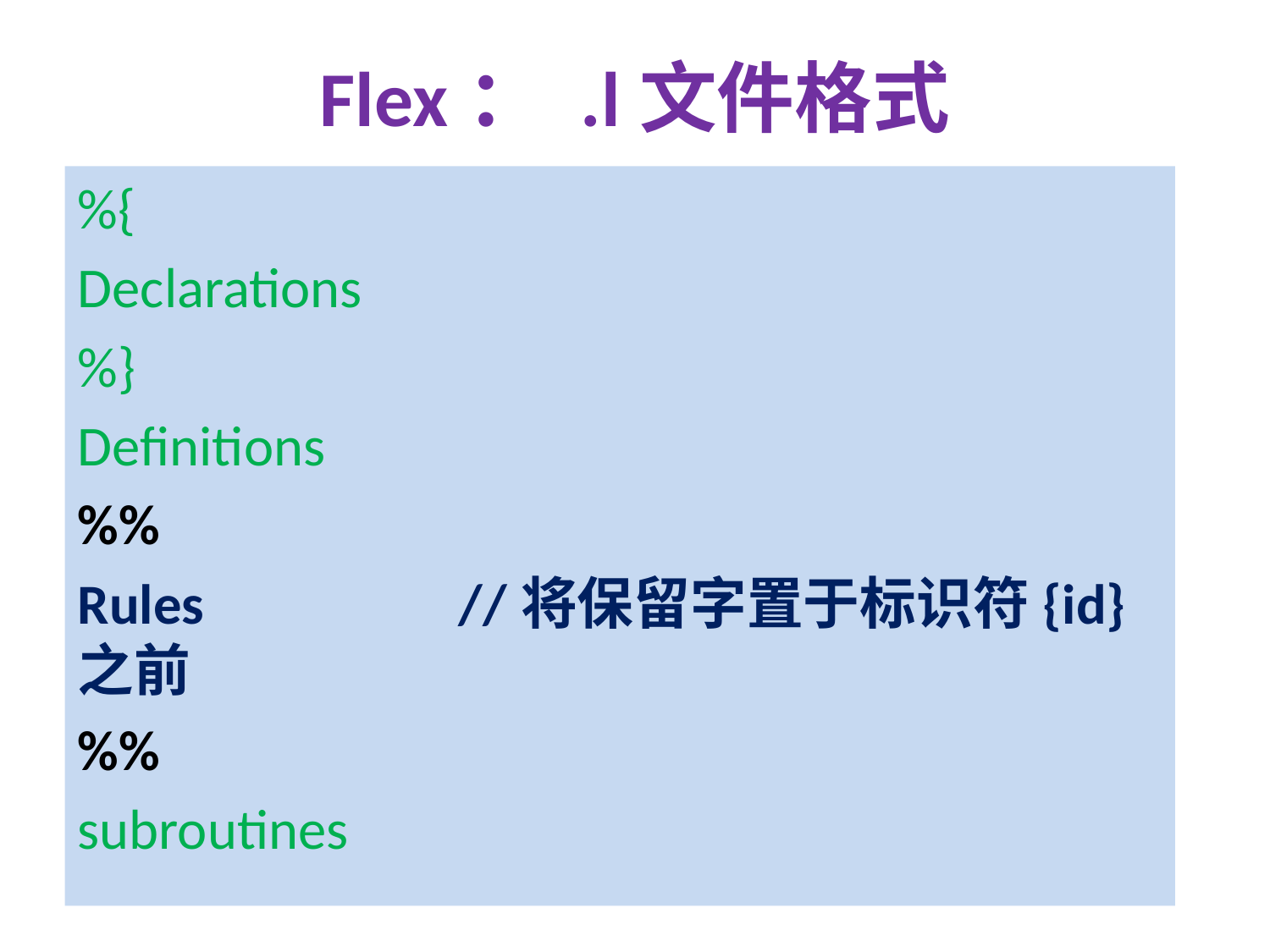

# Flex： .l文件格式
%{
Declarations
%}
Definitions
%%
Rules		//将保留字置于标识符{id}之前
%%
subroutines